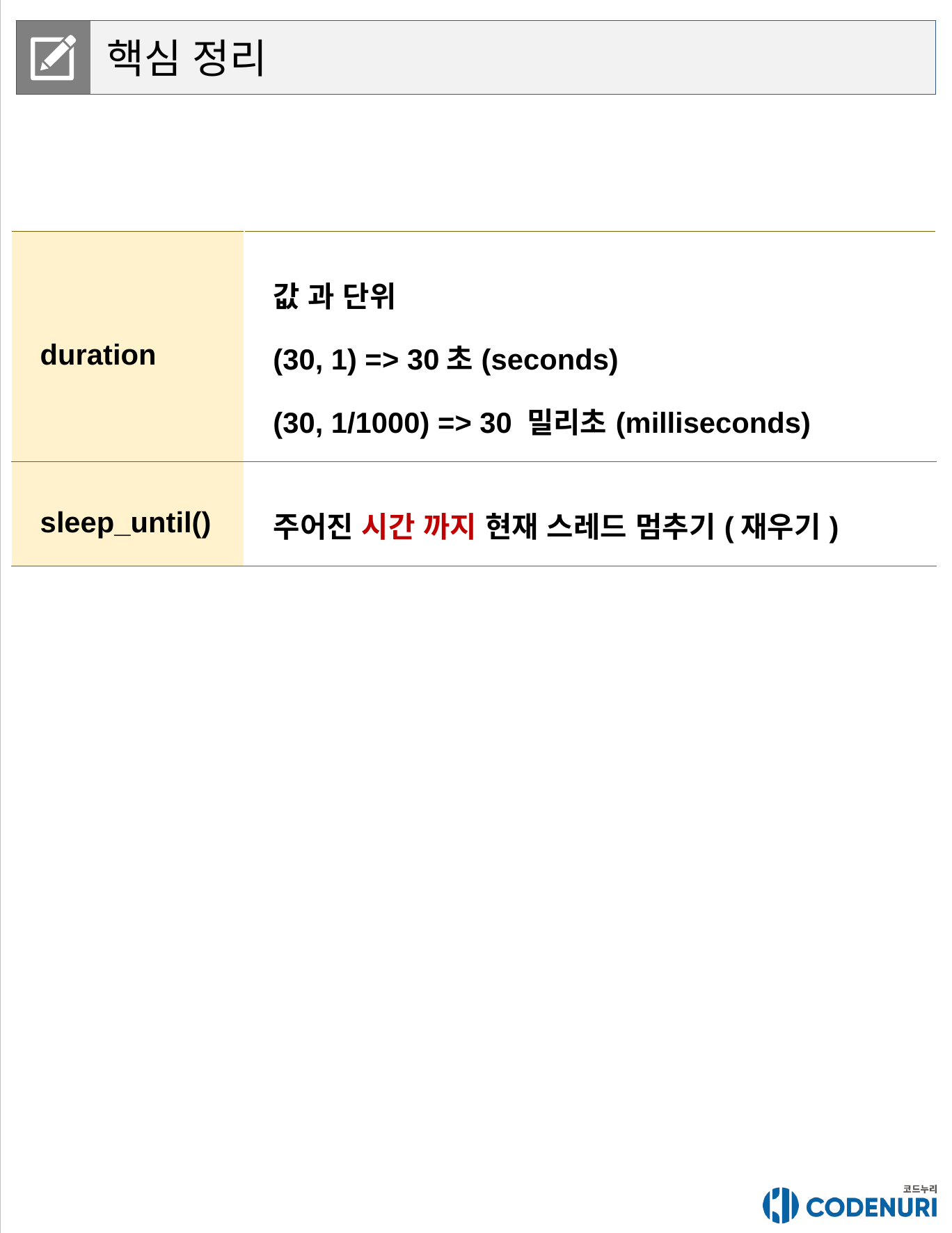

핵심 정리

| duration | 값 과 단위 (30, 1) => 30초(seconds) (30, 1/1000) => 30 밀리초(milliseconds) |
| --- | --- |
| sleep\_until() | 주어진 시간 까지 현재 스레드 멈추기(재우기) |